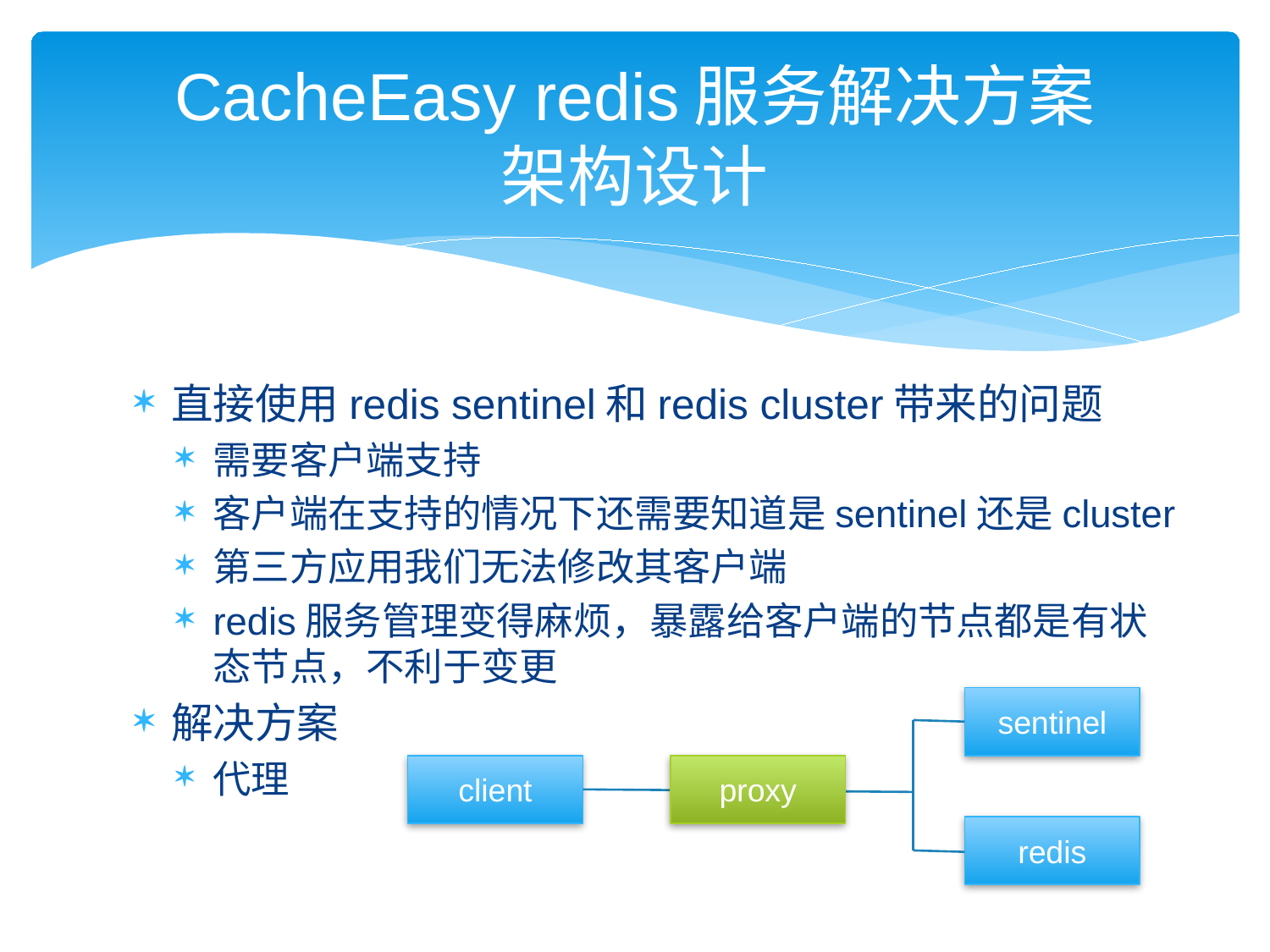

# CacheEasy redis服务解决方案 架构设计
直接使用redis sentinel和redis cluster带来的问题
需要客户端支持
客户端在支持的情况下还需要知道是sentinel还是cluster
第三方应用我们无法修改其客户端
redis服务管理变得麻烦，暴露给客户端的节点都是有状态节点，不利于变更
解决方案
代理
sentinel
client
proxy
redis